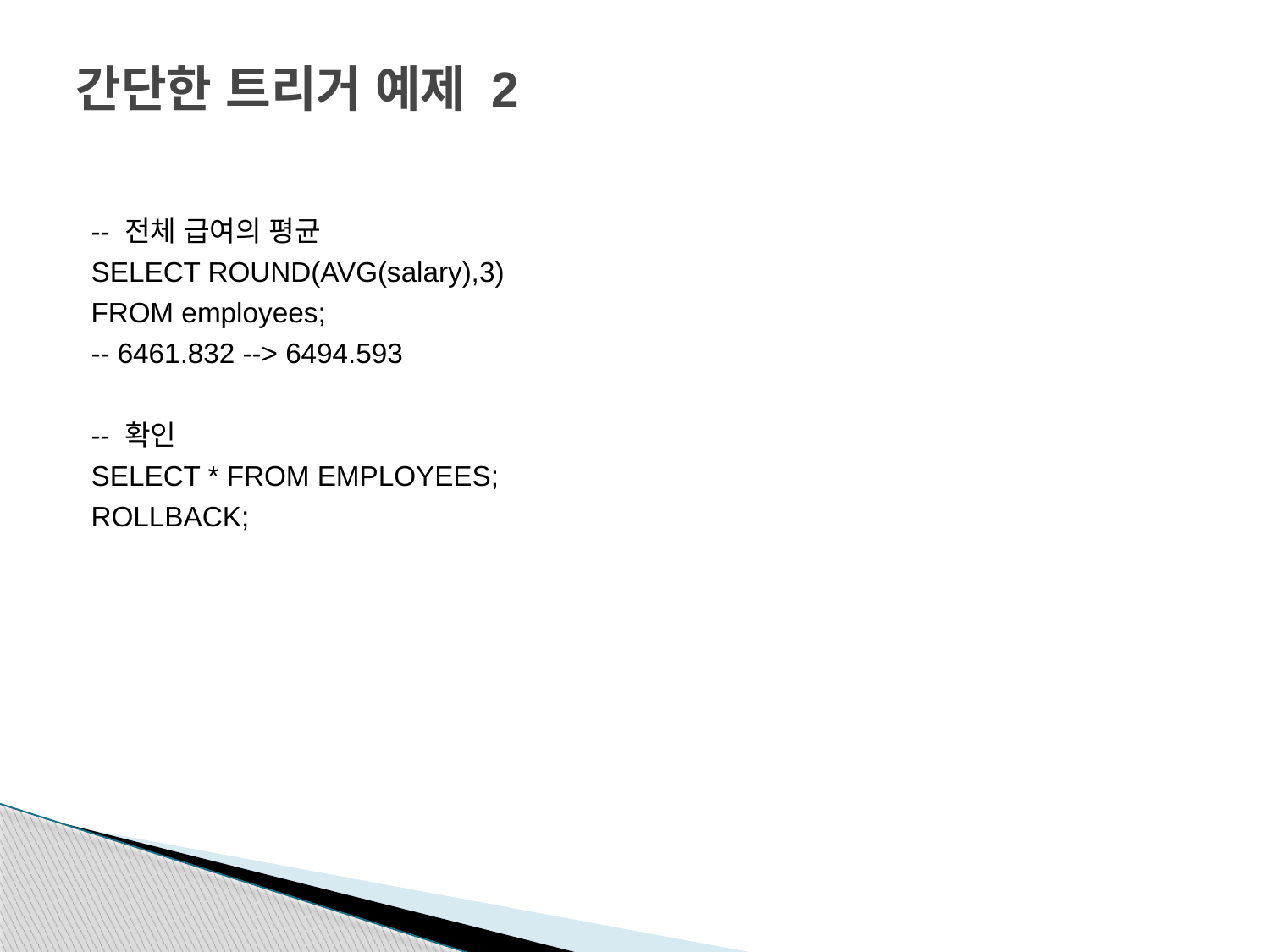

# 간단한 트리거 예제 2

-- 전체 급여의 평균
SELECT ROUND(AVG(salary),3)
FROM employees;
-- 6461.832 --> 6494.593

-- 확인
SELECT * FROM EMPLOYEES;
ROLLBACK;